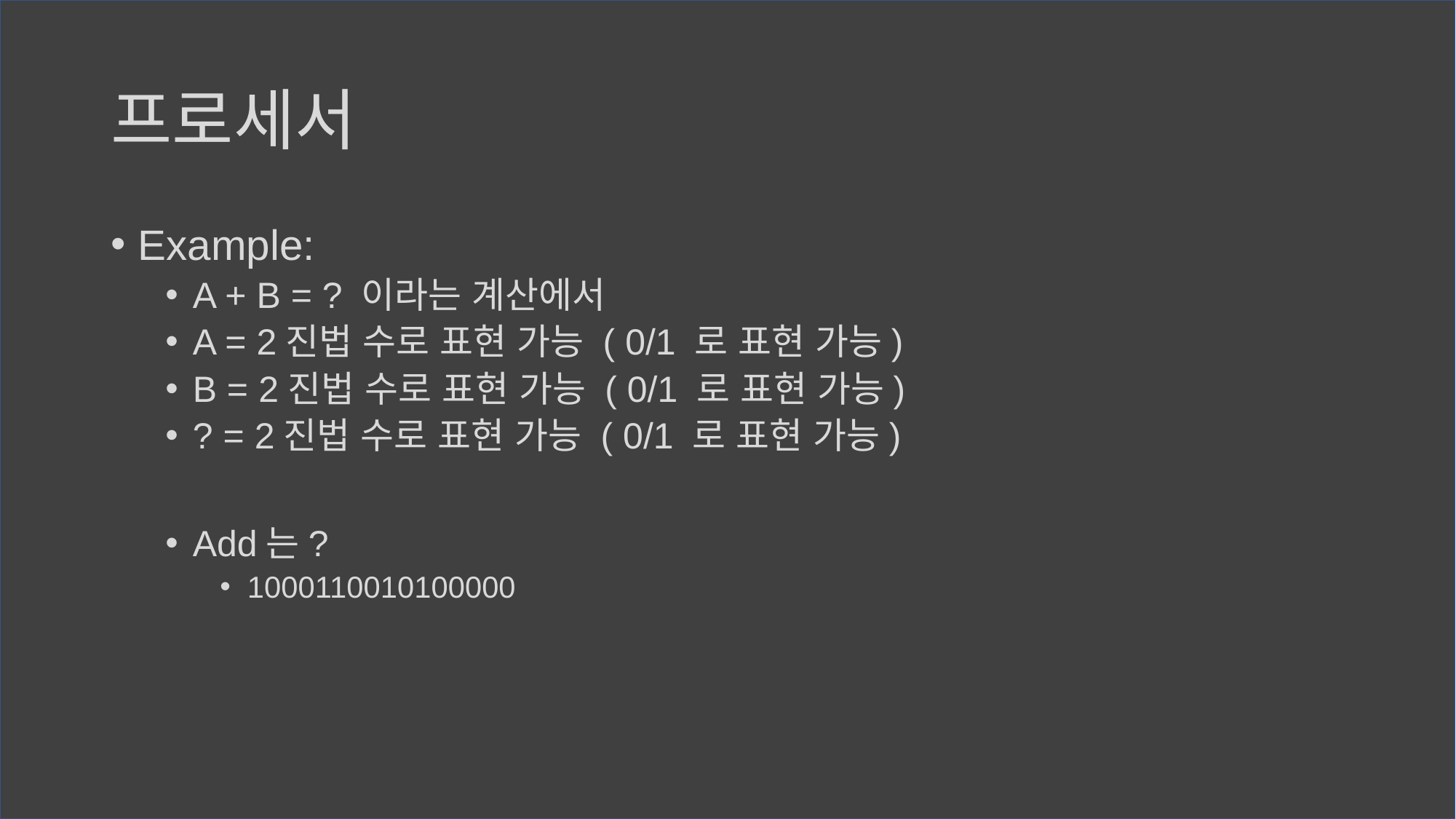

# 프로세서
Example:
A + B = ? 이라는 계산에서
A = 2진법 수로 표현 가능 ( 0/1 로 표현 가능)
B = 2진법 수로 표현 가능 ( 0/1 로 표현 가능)
? = 2진법 수로 표현 가능 ( 0/1 로 표현 가능)

Add는?
1000110010100000